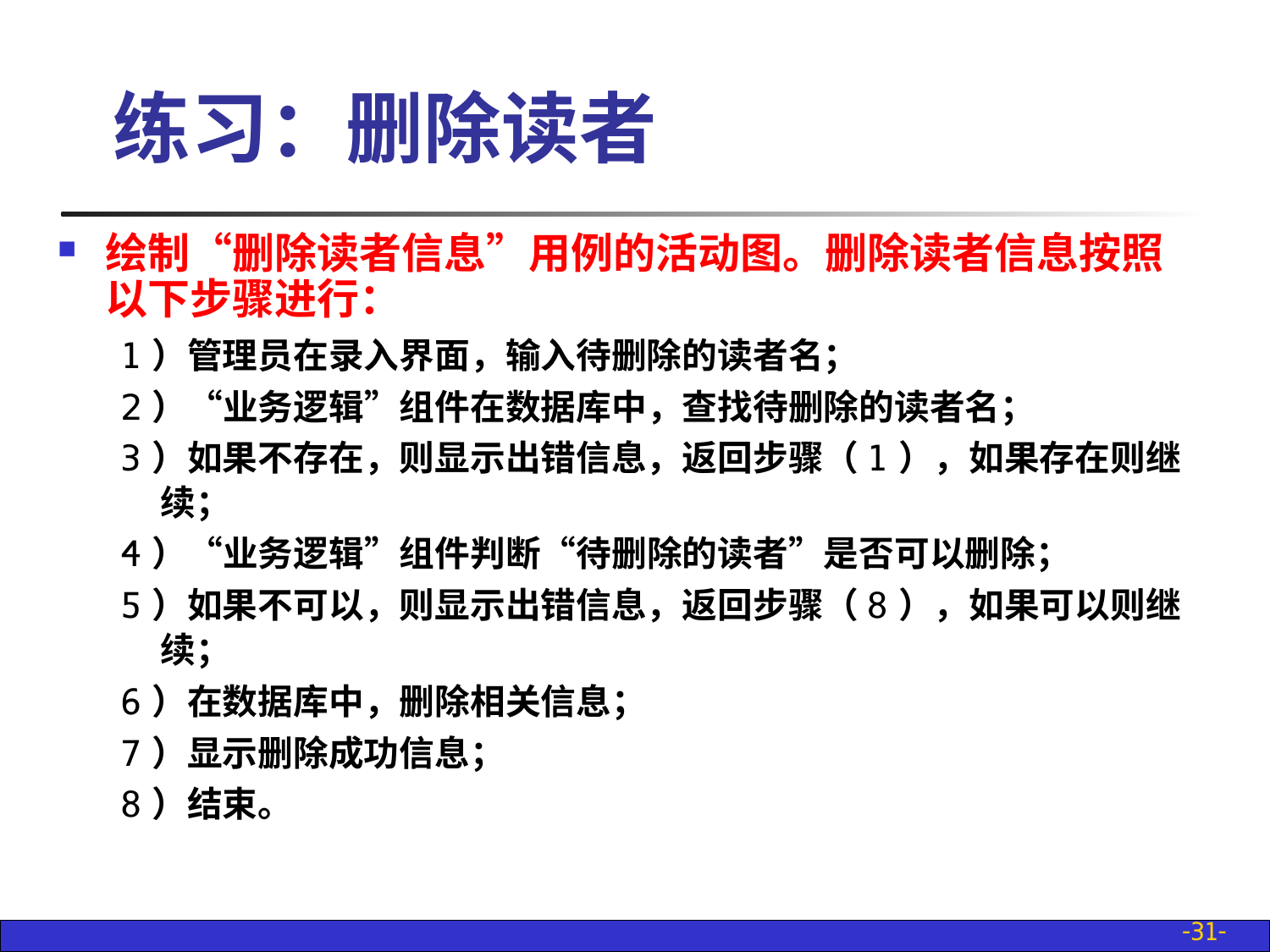

练习：删除读者
绘制“删除读者信息”用例的活动图。删除读者信息按照以下步骤进行：
1）管理员在录入界面，输入待删除的读者名；
2）“业务逻辑”组件在数据库中，查找待删除的读者名；
3）如果不存在，则显示出错信息，返回步骤（1），如果存在则继续；
4）“业务逻辑”组件判断“待删除的读者”是否可以删除；
5）如果不可以，则显示出错信息，返回步骤（8），如果可以则继续；
6）在数据库中，删除相关信息；
7）显示删除成功信息；
8）结束。
-31-